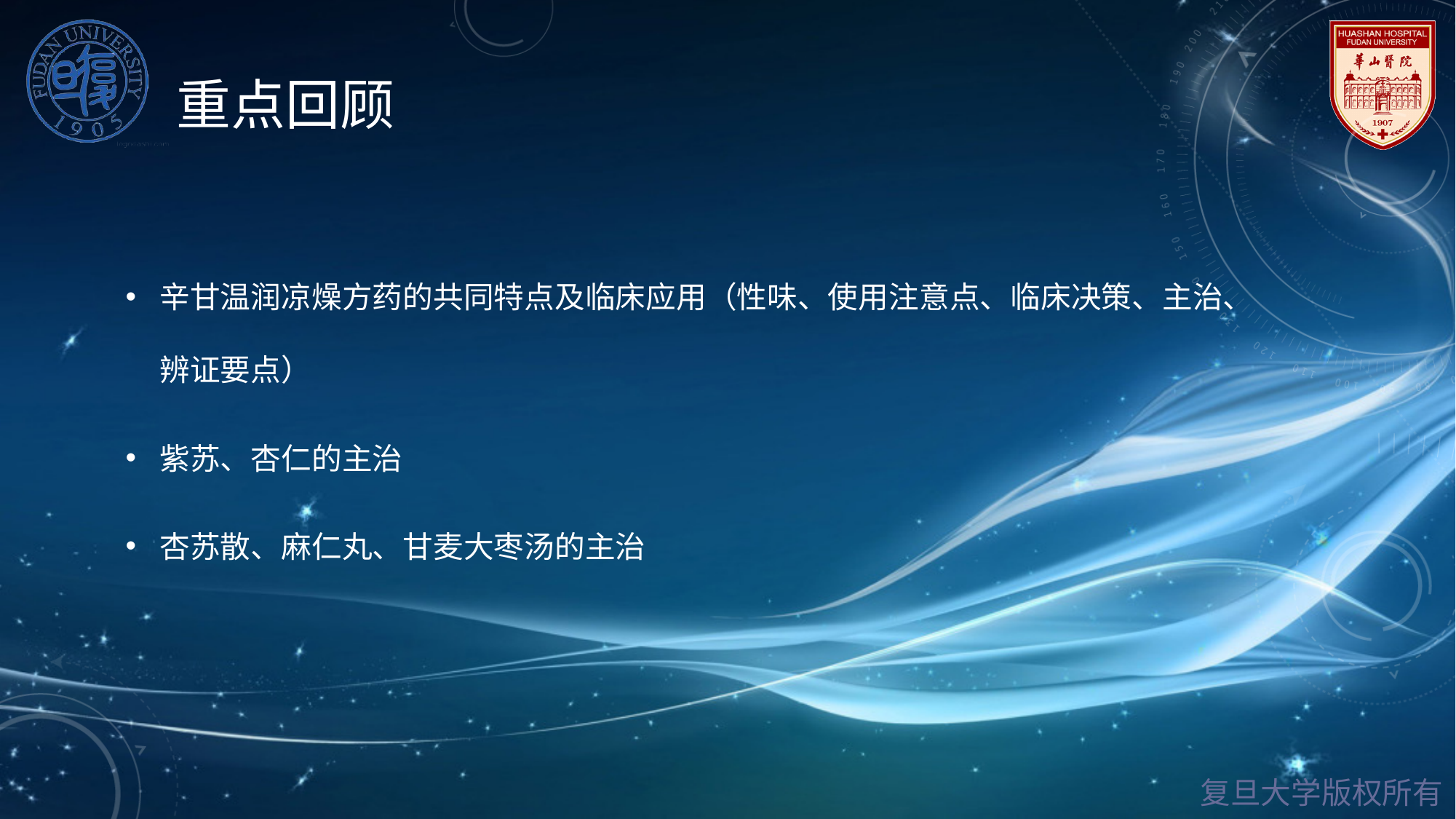

# 重点回顾
辛甘温润凉燥方药的共同特点及临床应用（性味、使用注意点、临床决策、主治、辨证要点）
紫苏、杏仁的主治
杏苏散、麻仁丸、甘麦大枣汤的主治